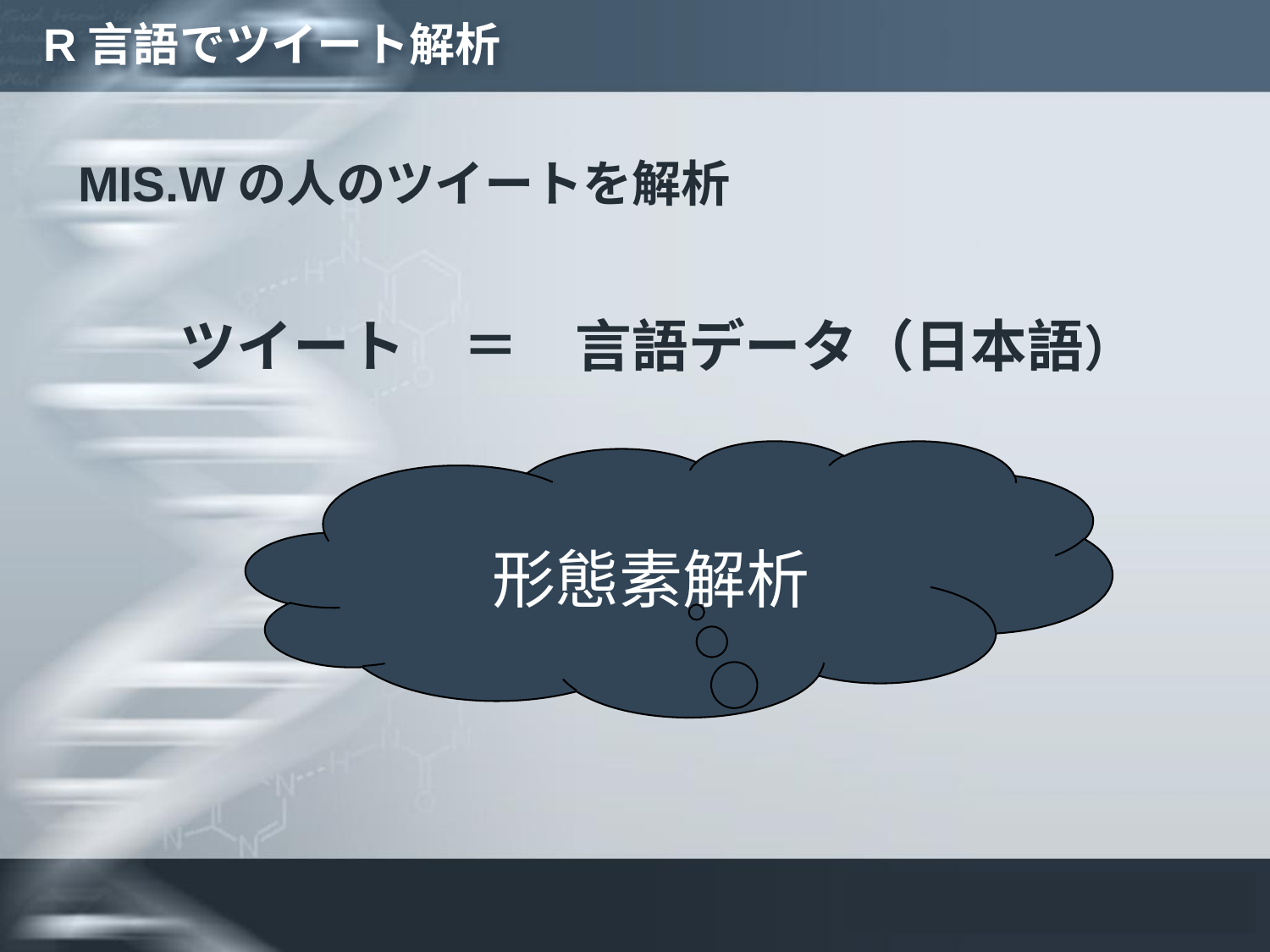

# R言語でツイート解析
MIS.Wの人のツイートを解析
ツイート　＝　言語データ（日本語）

形態素解析